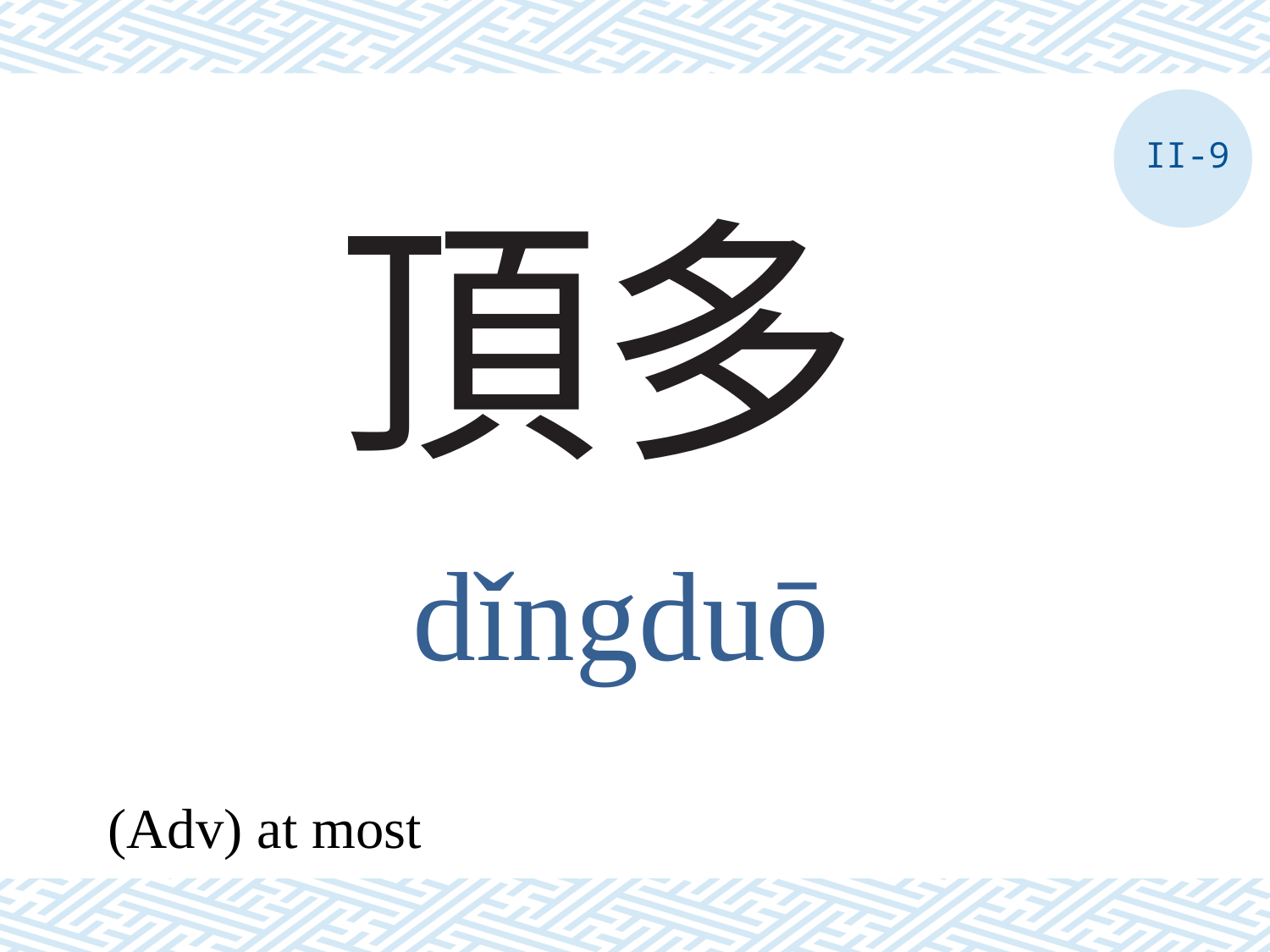

II-9

# 頂多
dǐngduō
(Adv) at most